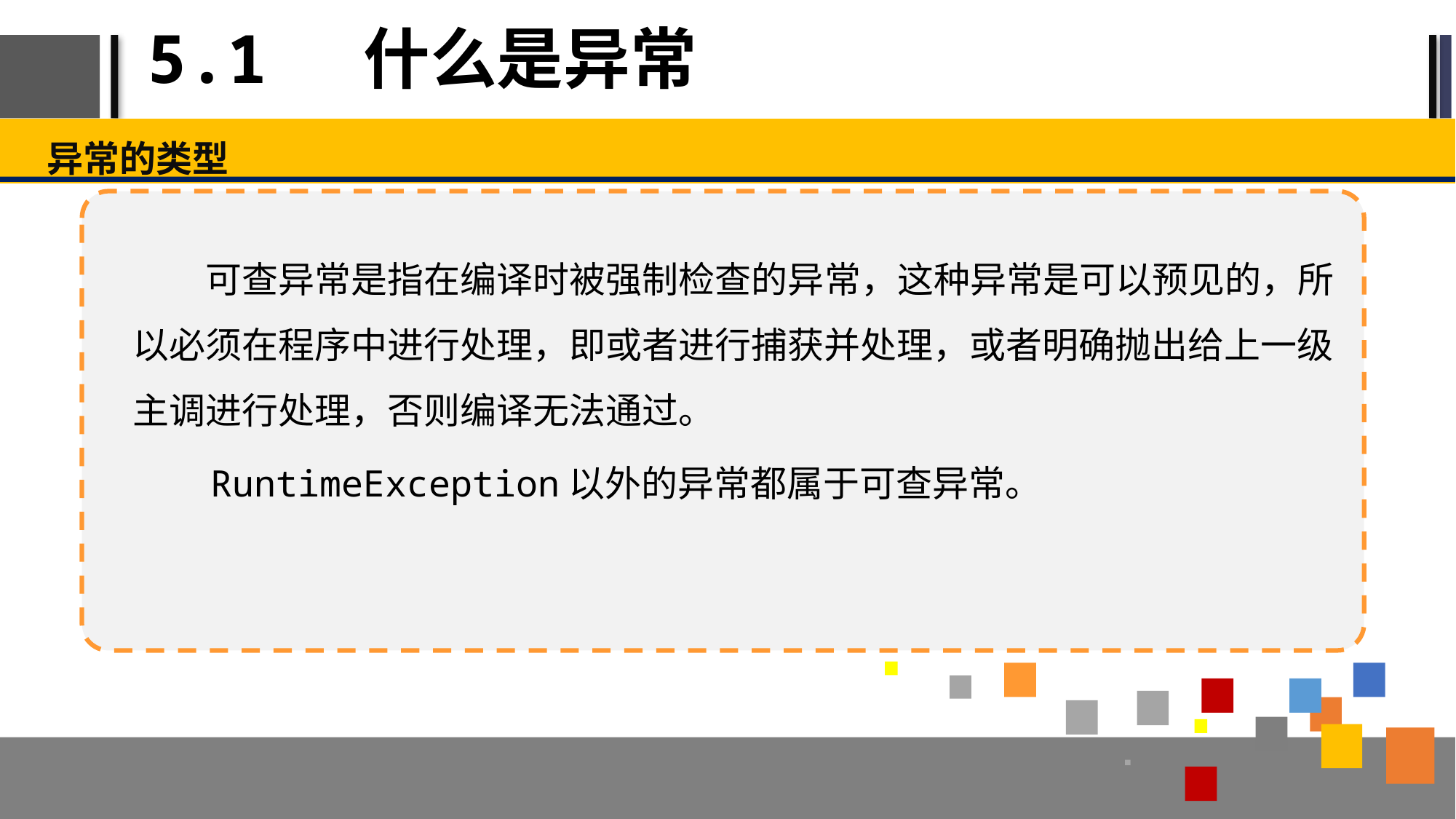

# 5.1  什么是异常

异常的类型

 可查异常是指在编译时被强制检查的异常，这种异常是可以预见的，所以必须在程序中进行处理，即或者进行捕获并处理，或者明确抛出给上一级主调进行处理，否则编译无法通过。
 RuntimeException以外的异常都属于可查异常。